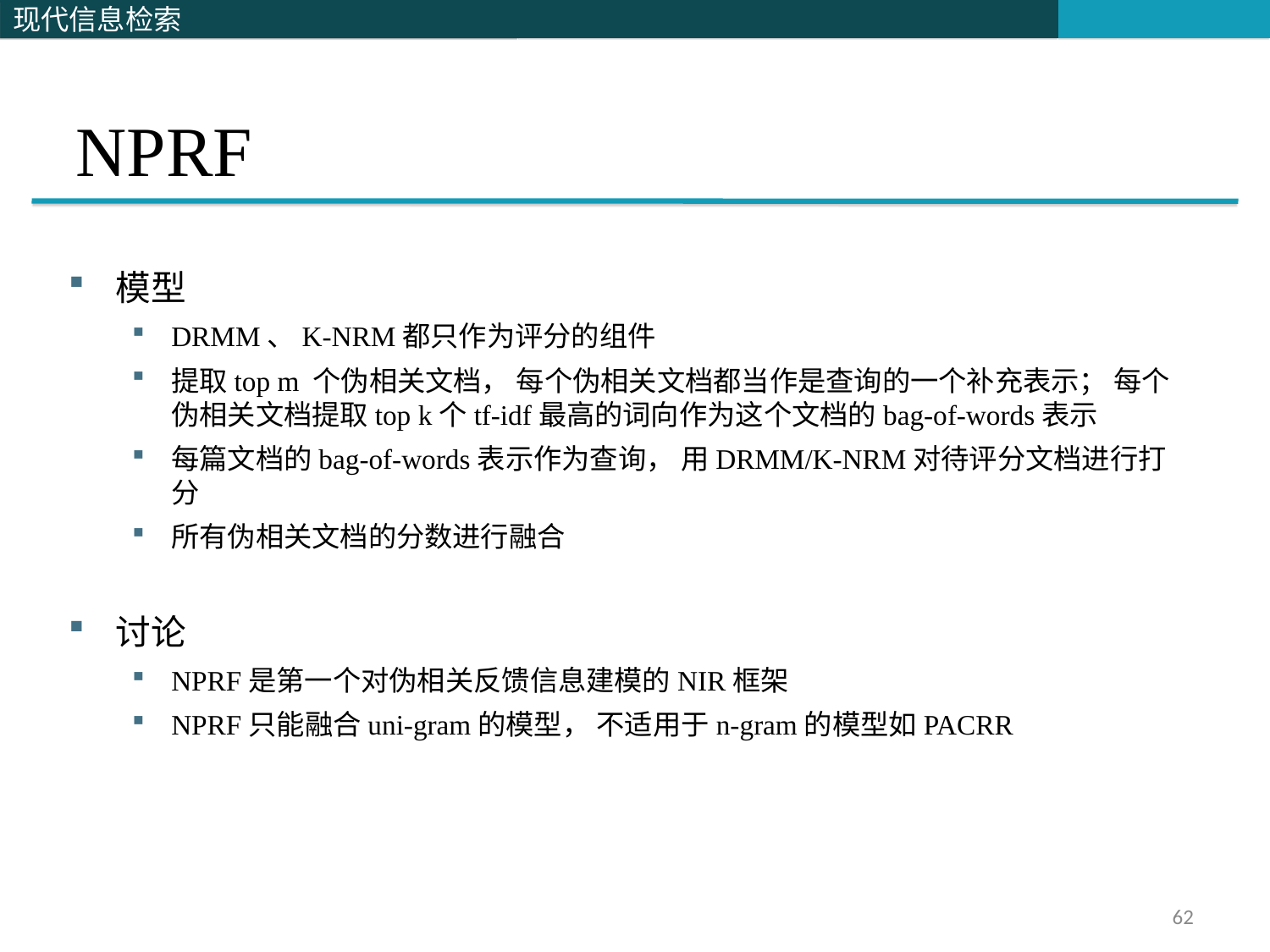

NPRF

模型
DRMM、K-NRM都只作为评分的组件
提取top m 个伪相关文档， 每个伪相关文档都当作是查询的一个补充表示； 每个伪相关文档提取top k个tf-idf最高的词向作为这个文档的bag-of-words表示
每篇文档的bag-of-words表示作为查询， 用DRMM/K-NRM对待评分文档进行打分
所有伪相关文档的分数进行融合

讨论
NPRF是第一个对伪相关反馈信息建模的NIR框架
NPRF只能融合uni-gram的模型， 不适用于n-gram的模型如PACRR

62